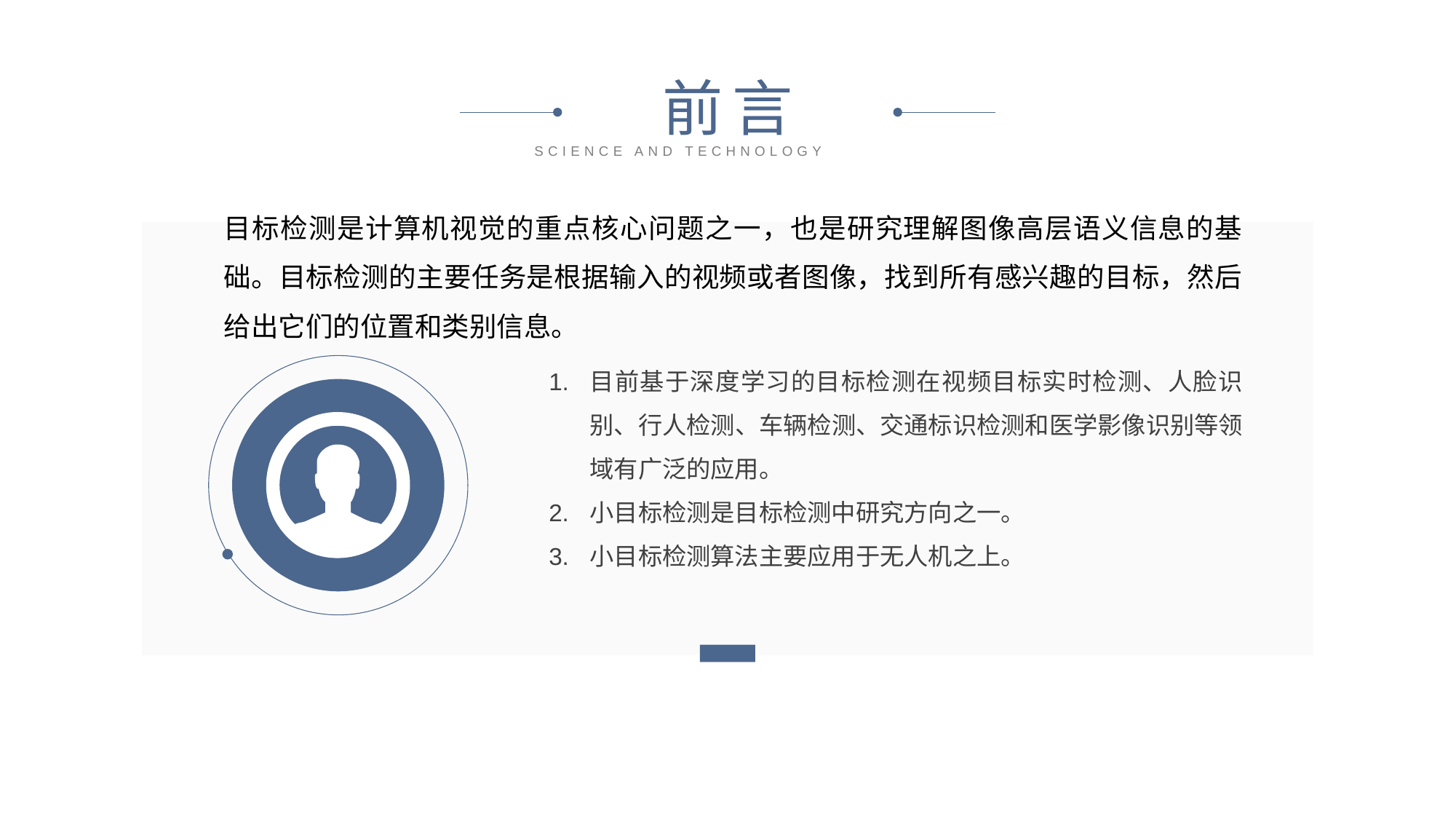

前言
SCIENCE AND TECHNOLOGY
目标检测是计算机视觉的重点核心问题之一，也是研究理解图像高层语义信息的基础。目标检测的主要任务是根据输入的视频或者图像，找到所有感兴趣的目标，然后给出它们的位置和类别信息。

目前基于深度学习的目标检测在视频目标实时检测、人脸识别、行人检测、车辆检测、交通标识检测和医学影像识别等领域有广泛的应用。
小目标检测是目标检测中研究方向之一。
小目标检测算法主要应用于无人机之上。